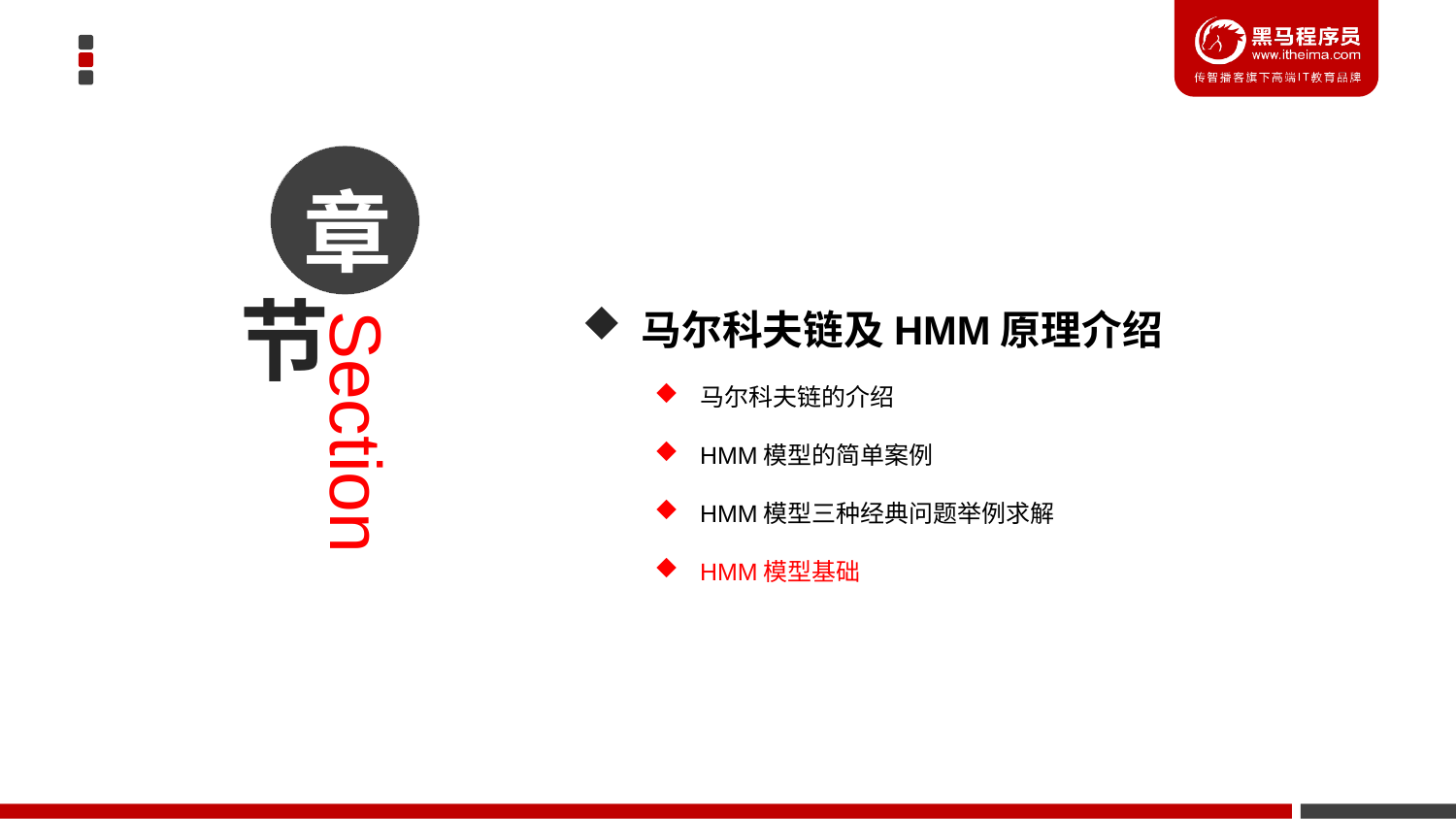

章
 马尔科夫链及HMM原理介绍
马尔科夫链的介绍
HMM模型的简单案例
HMM模型三种经典问题举例求解
HMM模型基础
节
Section